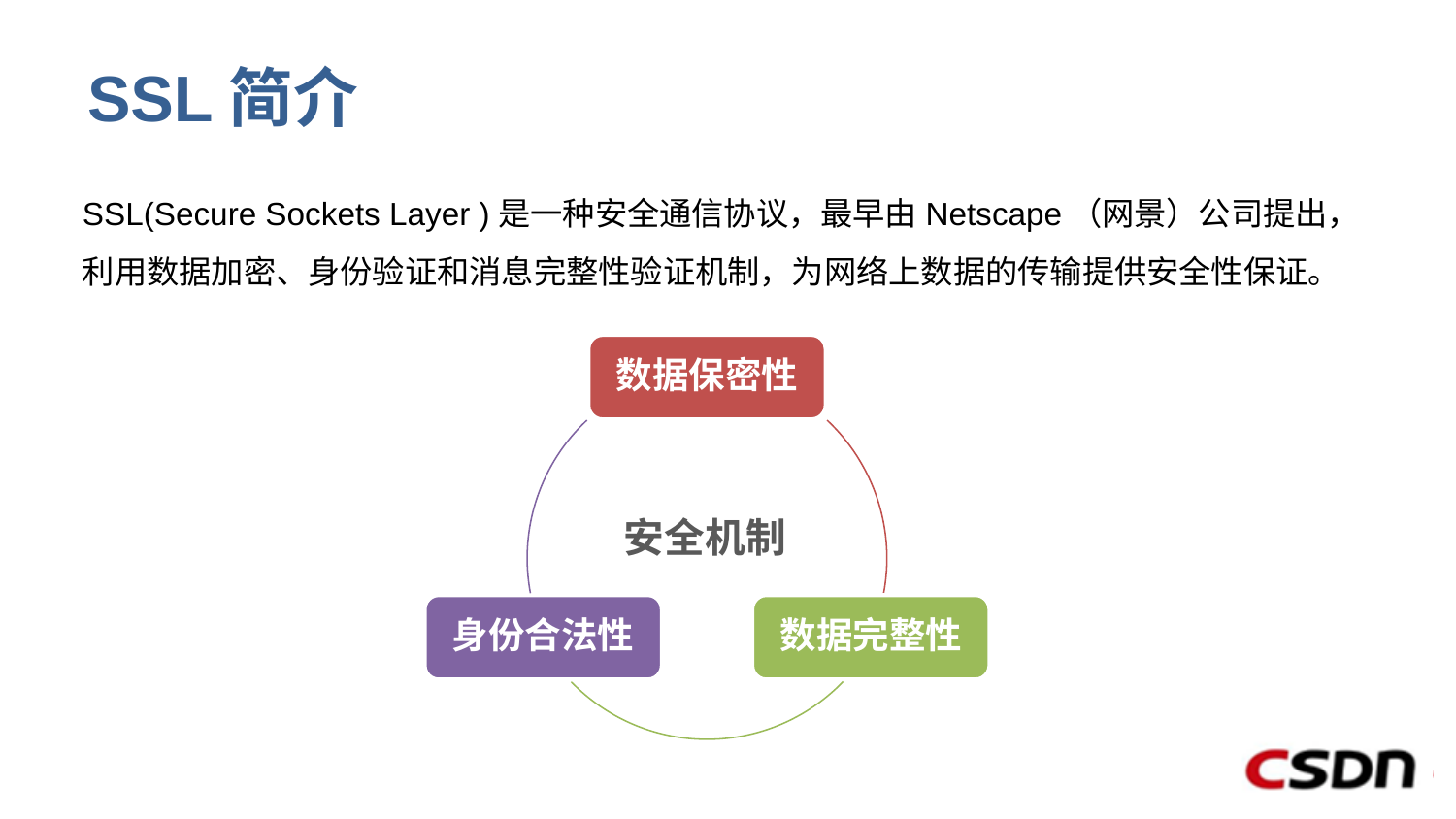

# SSL简介
SSL(Secure Sockets Layer )是一种安全通信协议，最早由Netscape（网景）公司提出，利用数据加密、身份验证和消息完整性验证机制，为网络上数据的传输提供安全性保证。
数据保密性
数据完整性
身份合法性
安全机制